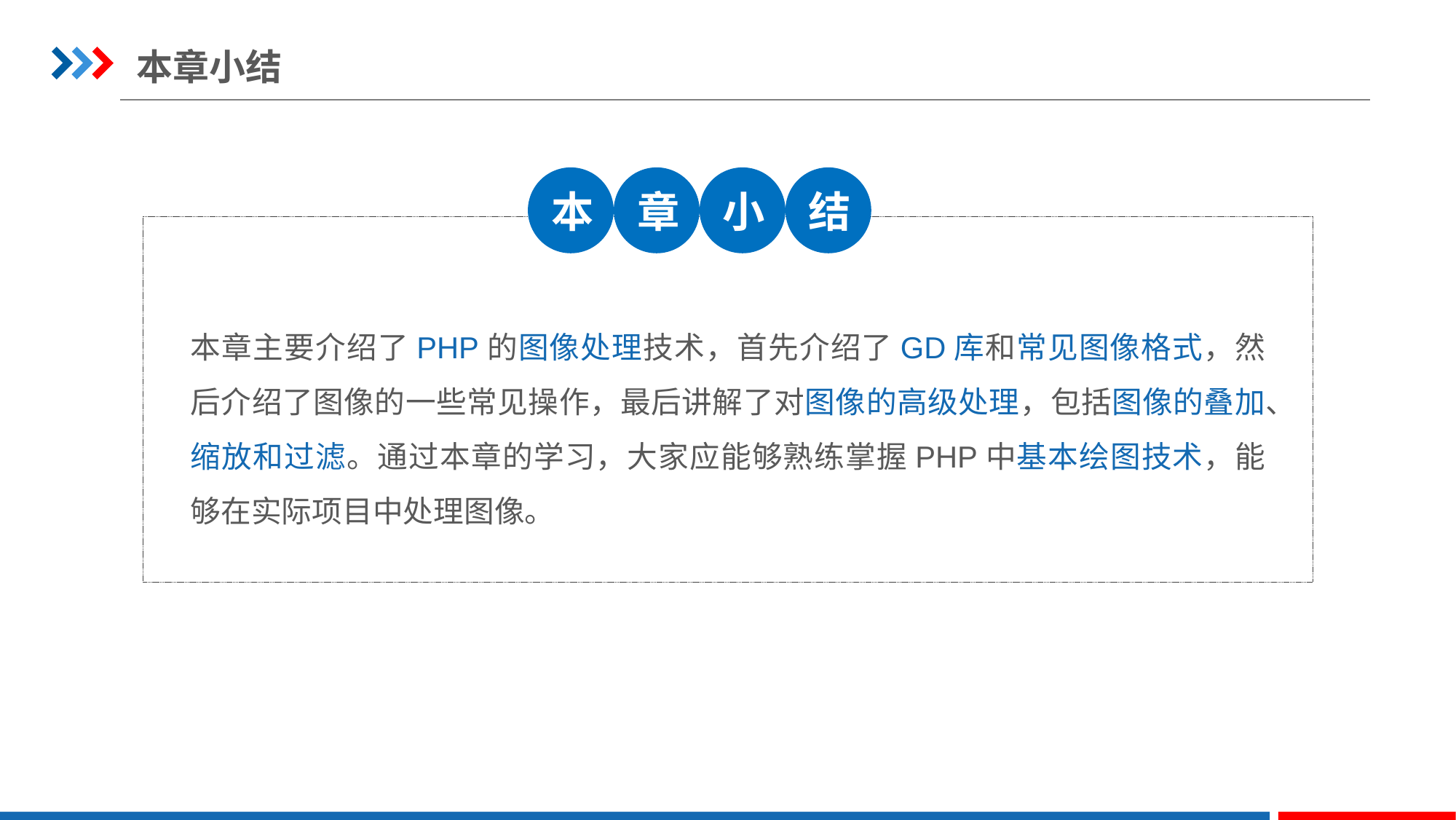

本章小结
本
章
小
结

本章主要介绍了PHP的图像处理技术，首先介绍了GD库和常见图像格式，然后介绍了图像的一些常见操作，最后讲解了对图像的高级处理，包括图像的叠加、缩放和过滤。通过本章的学习，大家应能够熟练掌握PHP中基本绘图技术，能够在实际项目中处理图像。